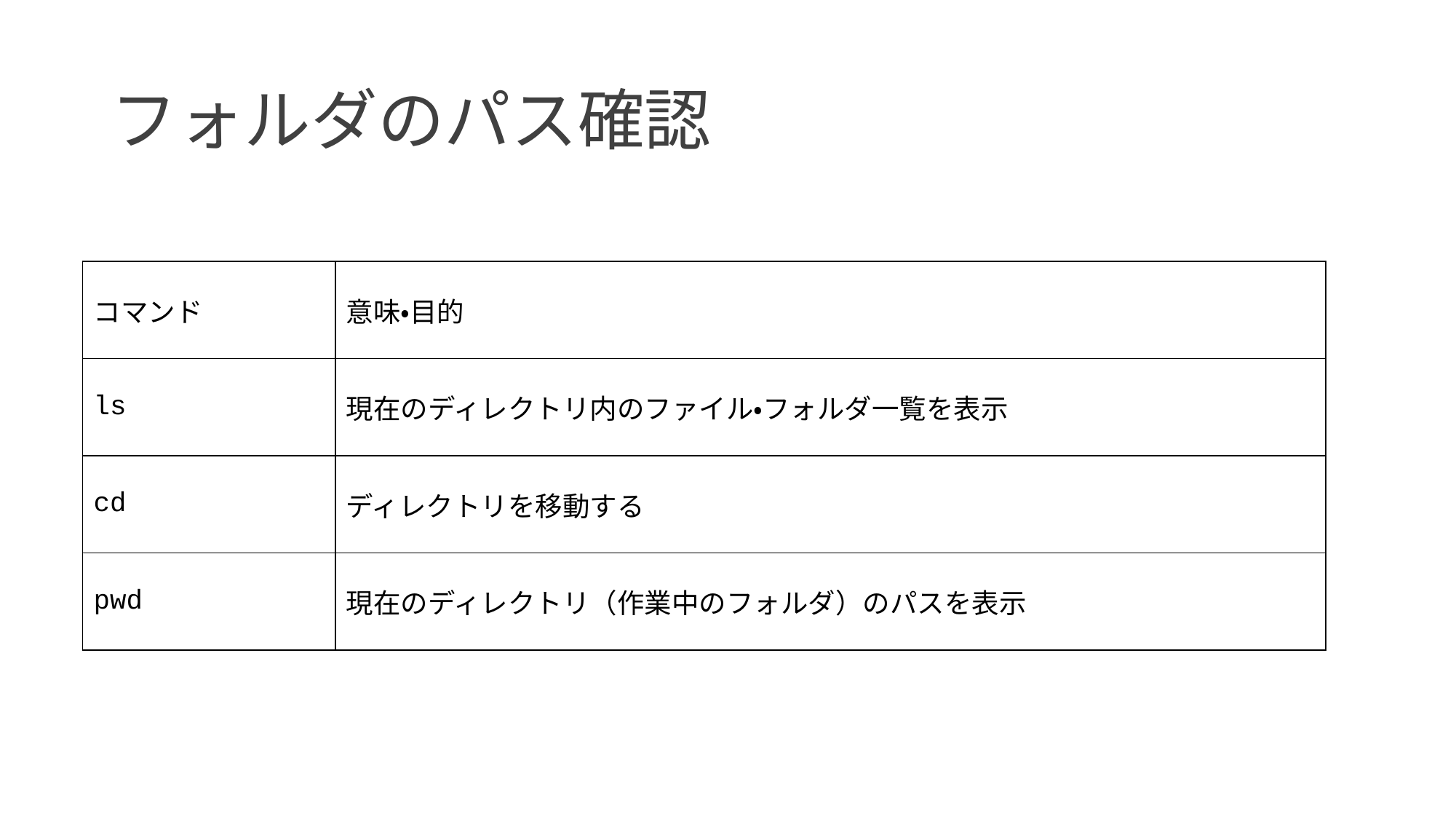

# フォルダのパス確認
| コマンド | 意味・目的 |
| --- | --- |
| ls | 現在のディレクトリ内のファイル・フォルダ一覧を表示 |
| cd | ディレクトリを移動する |
| pwd | 現在のディレクトリ（作業中のフォルダ）のパスを表示 |